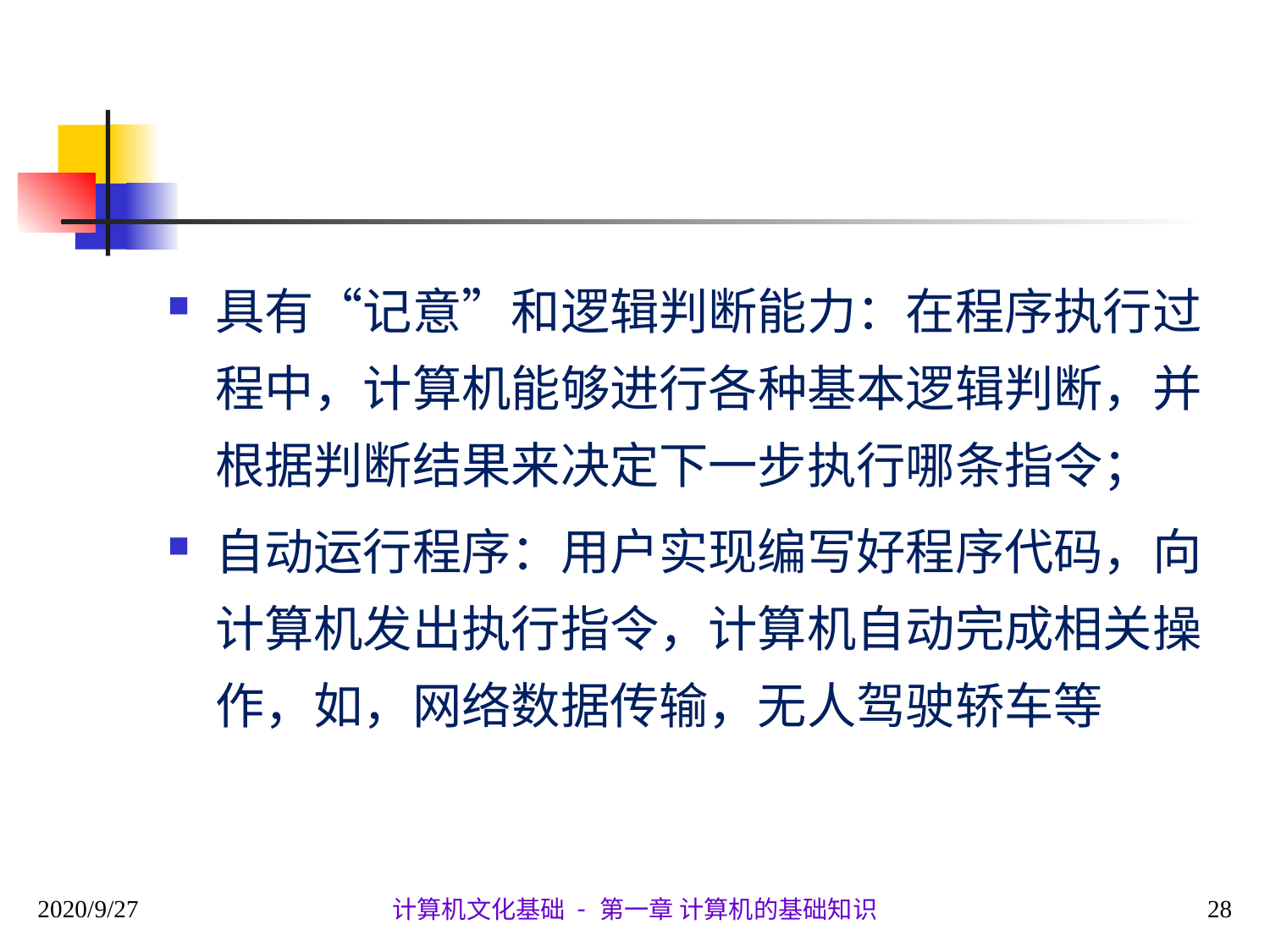

#
具有“记意”和逻辑判断能力：在程序执行过程中，计算机能够进行各种基本逻辑判断，并根据判断结果来决定下一步执行哪条指令；
自动运行程序：用户实现编写好程序代码，向计算机发出执行指令，计算机自动完成相关操作，如，网络数据传输，无人驾驶轿车等

2020/9/27
28
计算机文化基础 - 第一章 计算机的基础知识